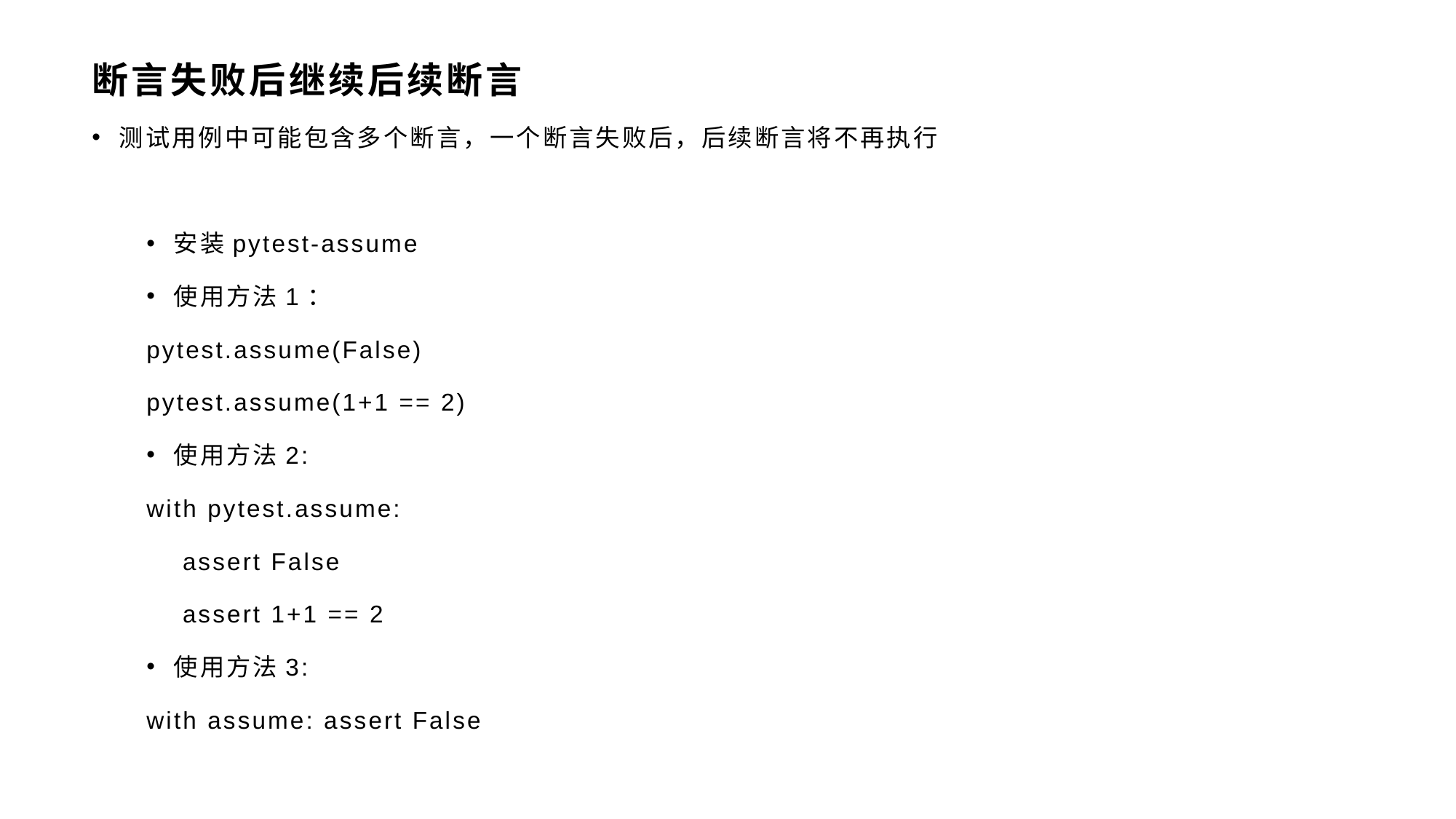

# 断言失败后继续后续断言
测试用例中可能包含多个断言，一个断言失败后，后续断言将不再执行

安装pytest-assume
使用方法1：
pytest.assume(False)
pytest.assume(1+1 == 2)
使用方法2:
with pytest.assume:
    assert False
    assert 1+1 == 2
使用方法3:
with assume: assert False